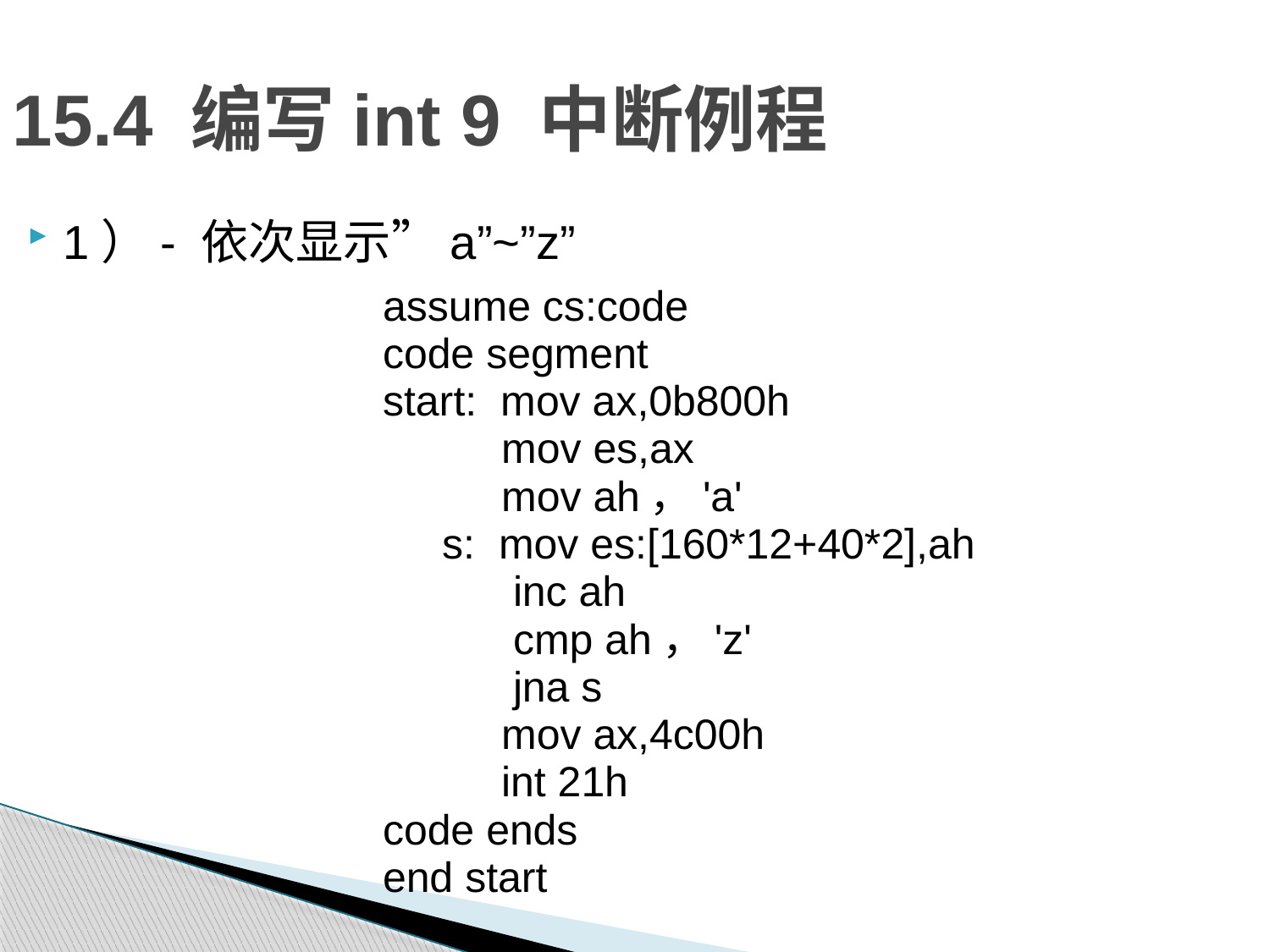

15.4 编写int 9 中断例程
1）- 依次显示”a”~”z”
assume cs:code
code segment
start:  mov ax,0b800h
          mov es,ax
          mov ah，'a'
     s:  mov es:[160*12+40*2],ah
	        inc ah
	        cmp ah，'z'
	        jna s
          mov ax,4c00h
          int 21h
code ends
end start